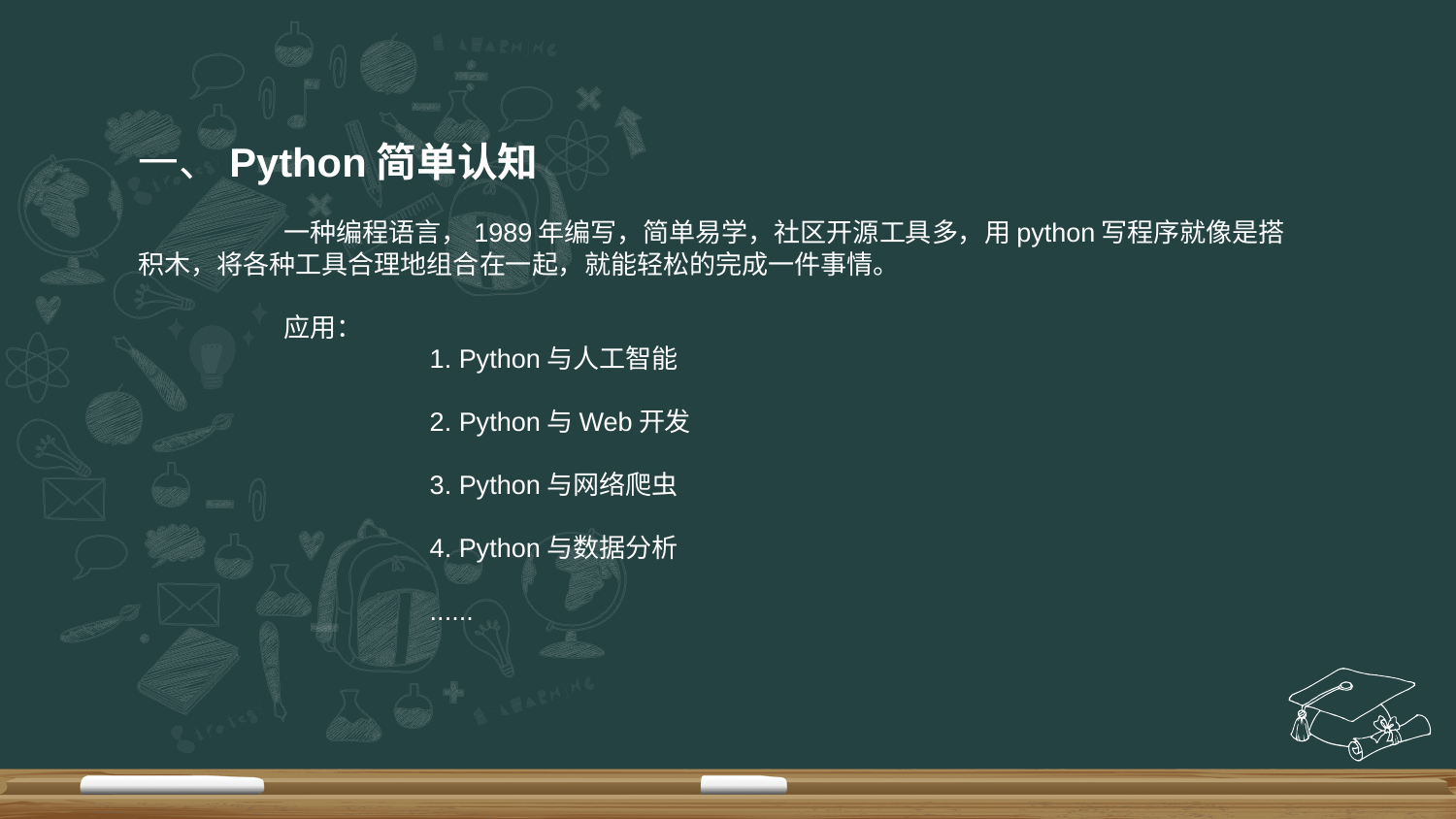

一、Python简单认知

	一种编程语言，1989年编写，简单易学，社区开源工具多，用python写程序就像是搭积木，将各种工具合理地组合在一起，就能轻松的完成一件事情。

    	应用：
		1. Python与人工智能

		2. Python与Web开发

		3. Python与网络爬虫

		4. Python与数据分析

	    	......